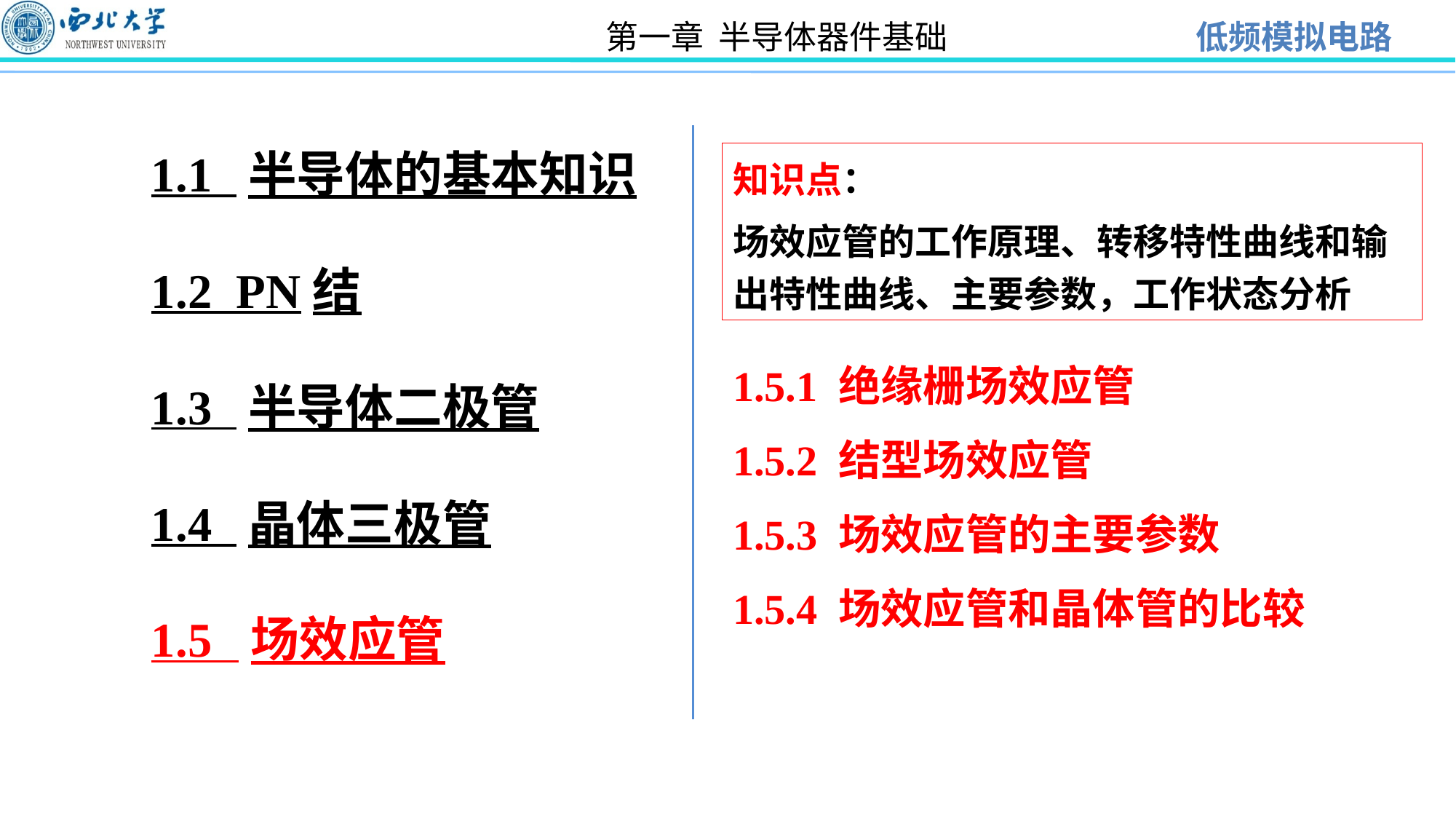

1.1  半导体的基本知识
1.2  PN结
1.3  半导体二极管
1.4  晶体三极管
1.5  场效应管
知识点：
场效应管的工作原理、转移特性曲线和输出特性曲线、主要参数，工作状态分析
1.5.1 绝缘栅场效应管
1.5.2 结型场效应管
1.5.3 场效应管的主要参数
1.5.4 场效应管和晶体管的比较
1